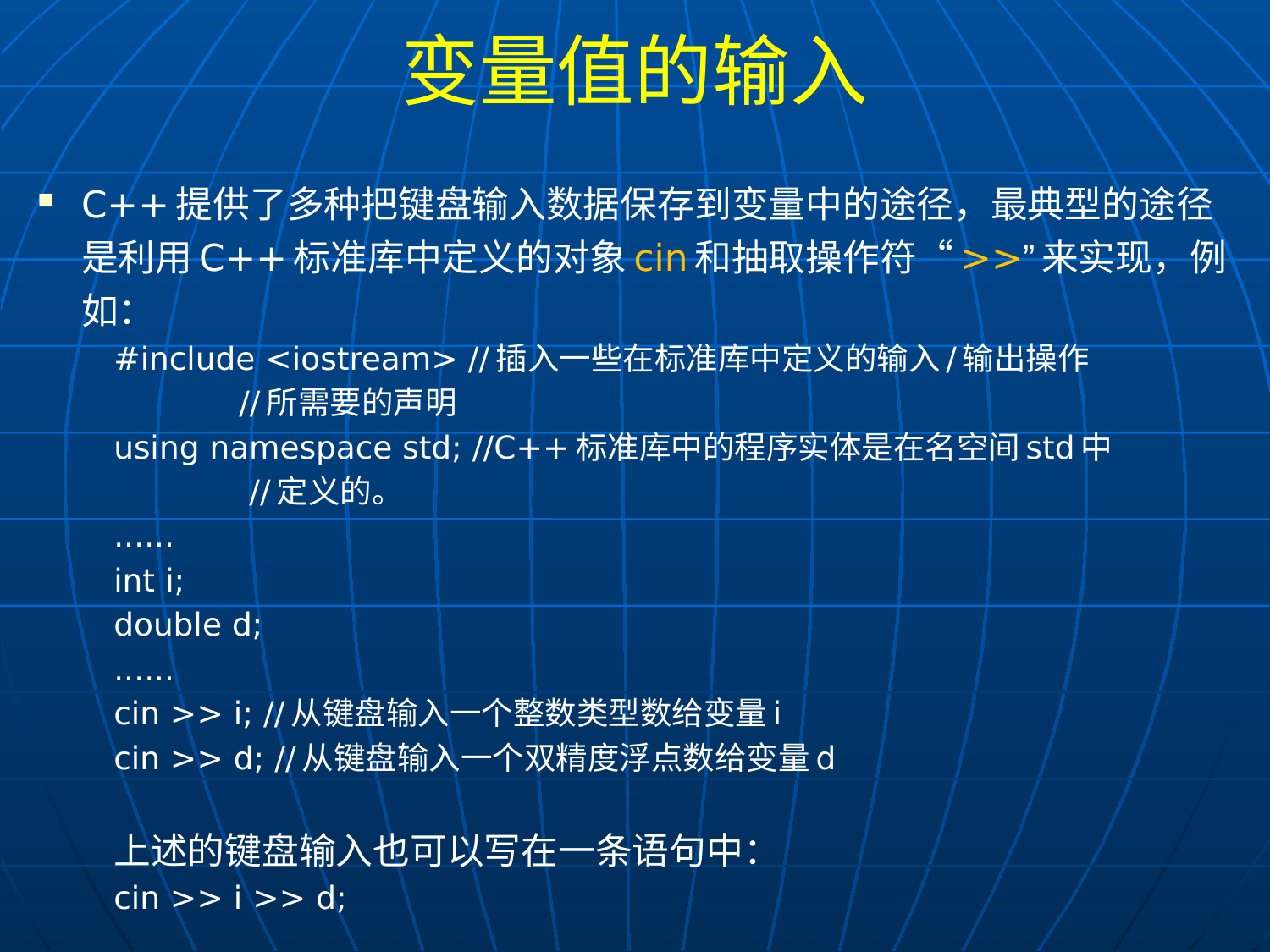

# 变量值的输入
C++提供了多种把键盘输入数据保存到变量中的途径，最典型的途径是利用C++标准库中定义的对象cin和抽取操作符“>>”来实现，例如：
#include <iostream> //插入一些在标准库中定义的输入/输出操作
			        //所需要的声明
using namespace std; //C++标准库中的程序实体是在名空间std中
			         //定义的。
......
int i;
double d;
......
cin >> i; //从键盘输入一个整数类型数给变量i
cin >> d; //从键盘输入一个双精度浮点数给变量d

上述的键盘输入也可以写在一条语句中：
cin >> i >> d;